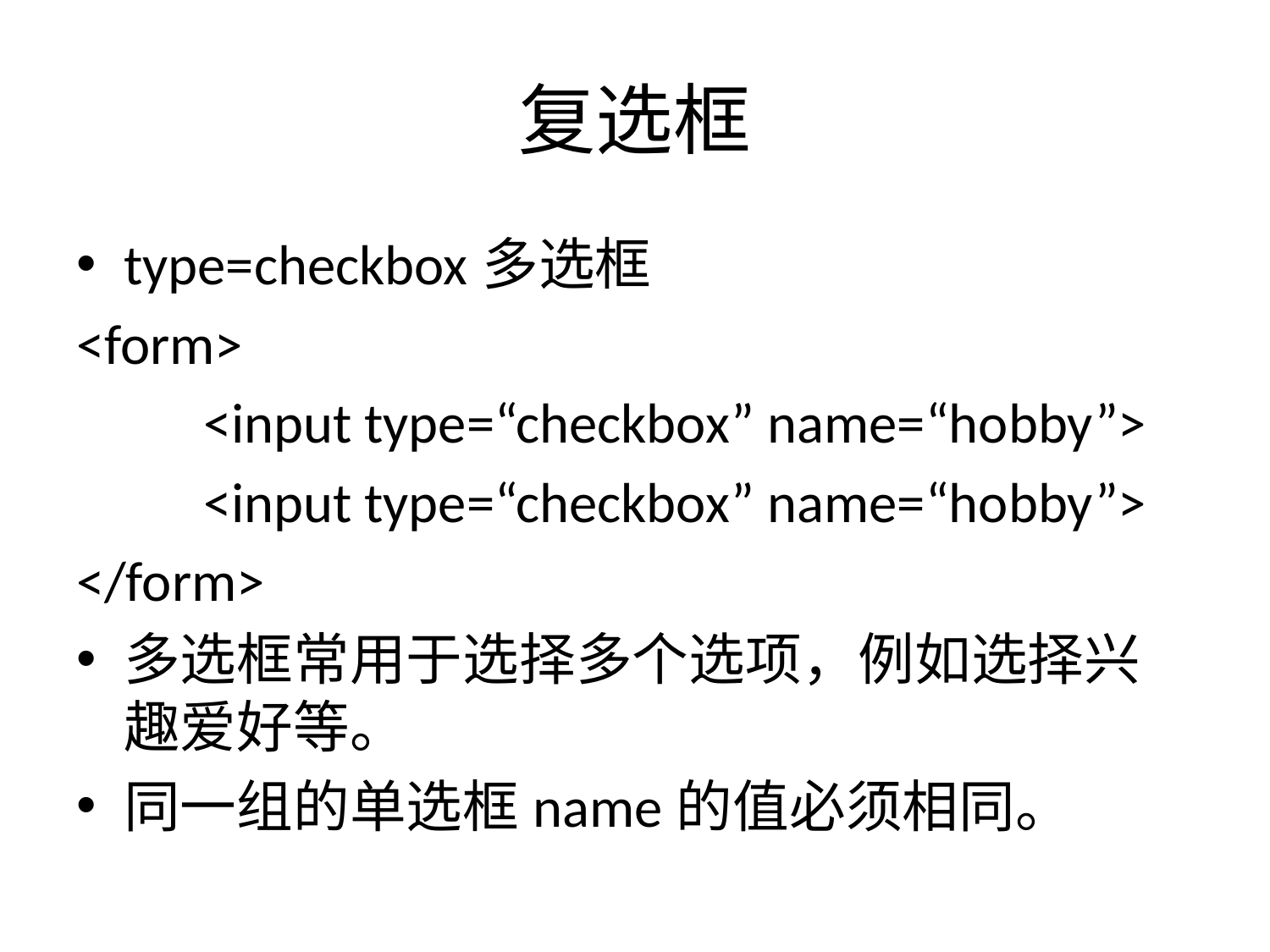

# 复选框
type=checkbox多选框
<form>
	<input type=“checkbox” name=“hobby”>
	<input type=“checkbox” name=“hobby”>
</form>
多选框常用于选择多个选项，例如选择兴趣爱好等。
同一组的单选框name的值必须相同。